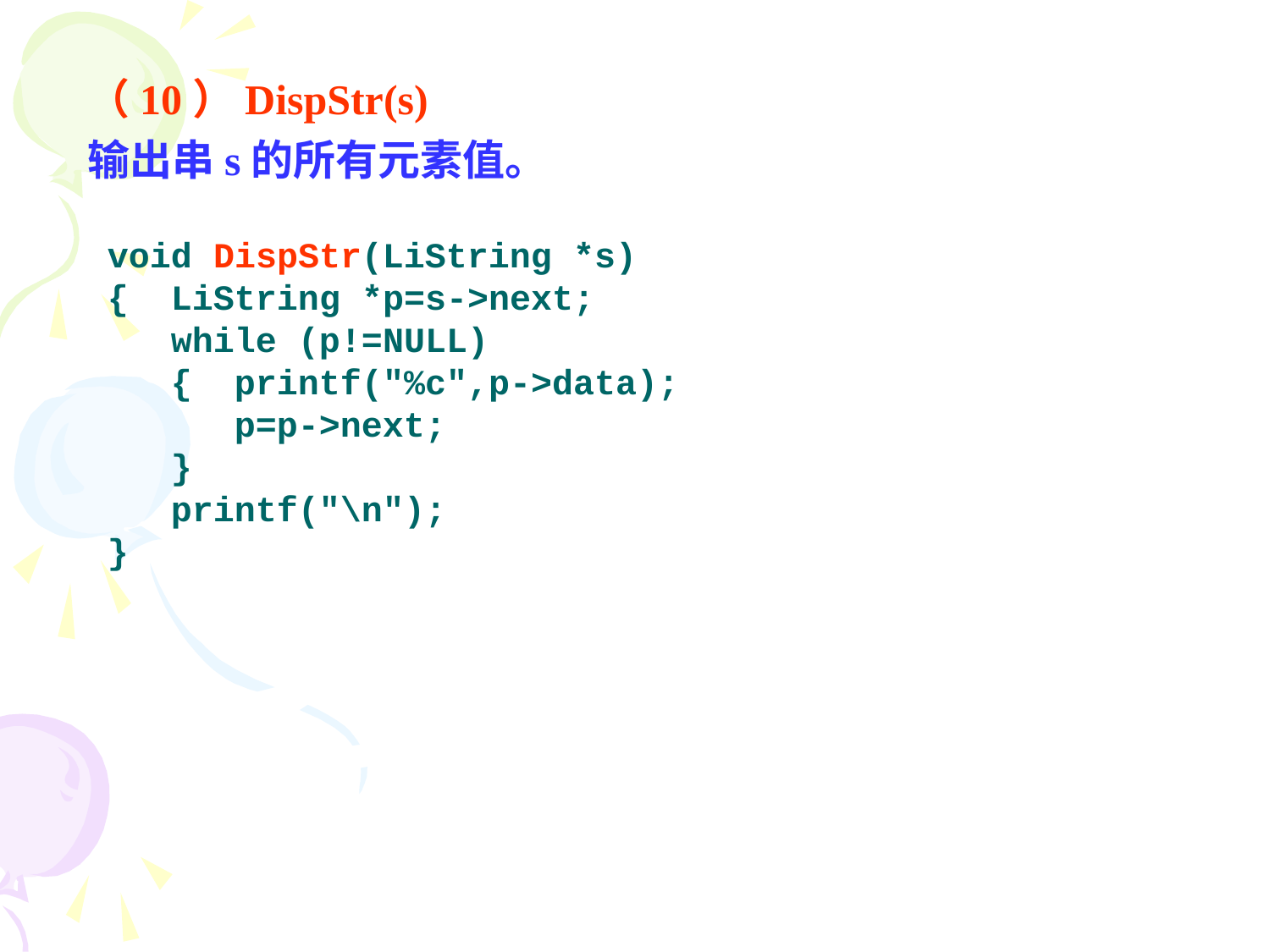

（10）DispStr(s)
输出串s的所有元素值。
void DispStr(LiString *s)
{  LiString *p=s->next;
   while (p!=NULL)
   {  printf("%c",p->data);
	p=p->next;
   }
   printf("\n");
}